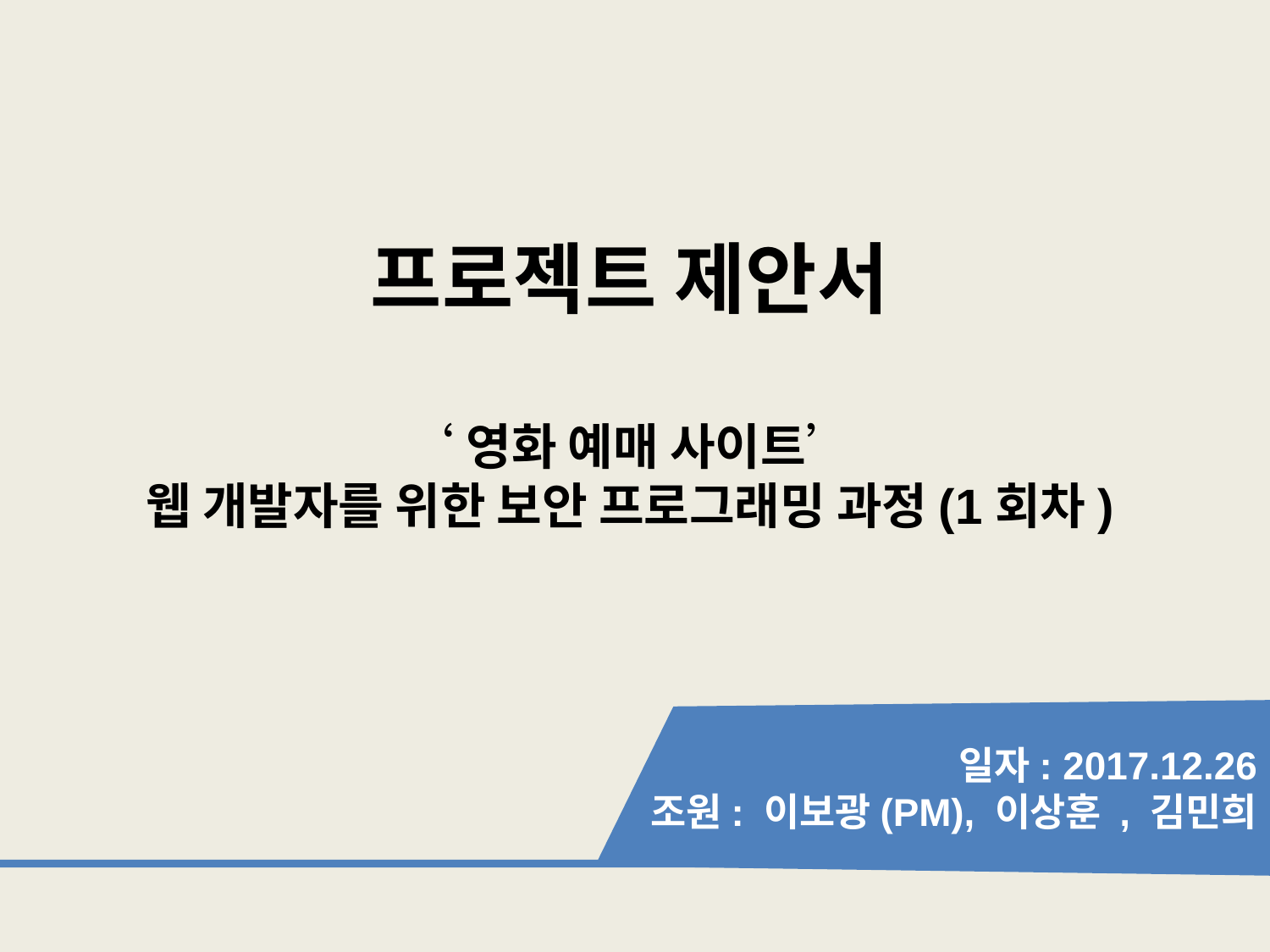

프로젝트 제안서

‘영화 예매 사이트’
웹 개발자를 위한 보안 프로그래밍 과정(1회차)
일자: 2017.12.26
조원: 이보광(PM), 이상훈 , 김민희